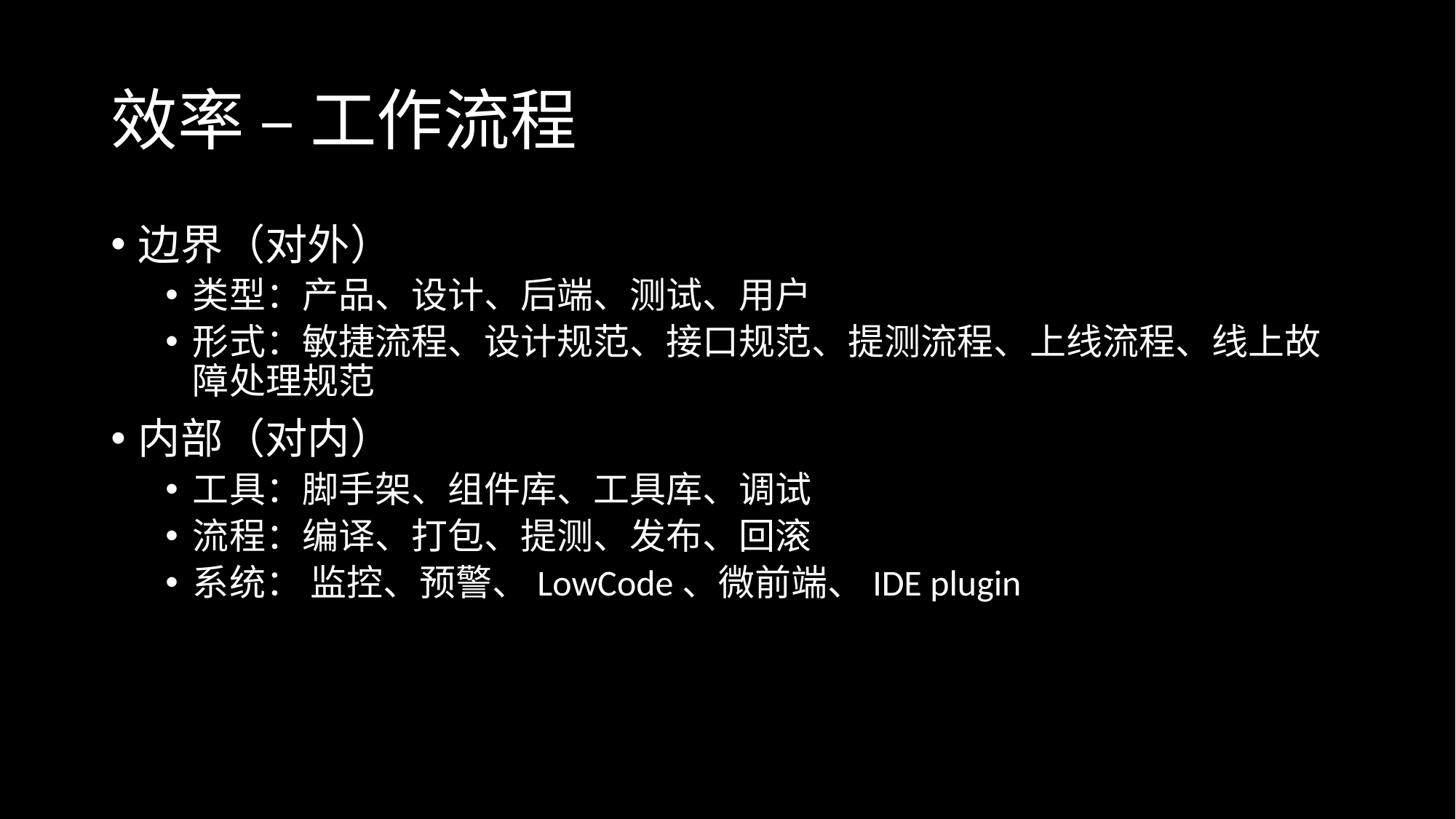

# 效率 – 工作流程
边界（对外）
类型：产品、设计、后端、测试、用户
形式：敏捷流程、设计规范、接口规范、提测流程、上线流程、线上故障处理规范
内部（对内）
工具：脚手架、组件库、工具库、调试
流程：编译、打包、提测、发布、回滚
系统： 监控、预警、LowCode、微前端、IDE plugin